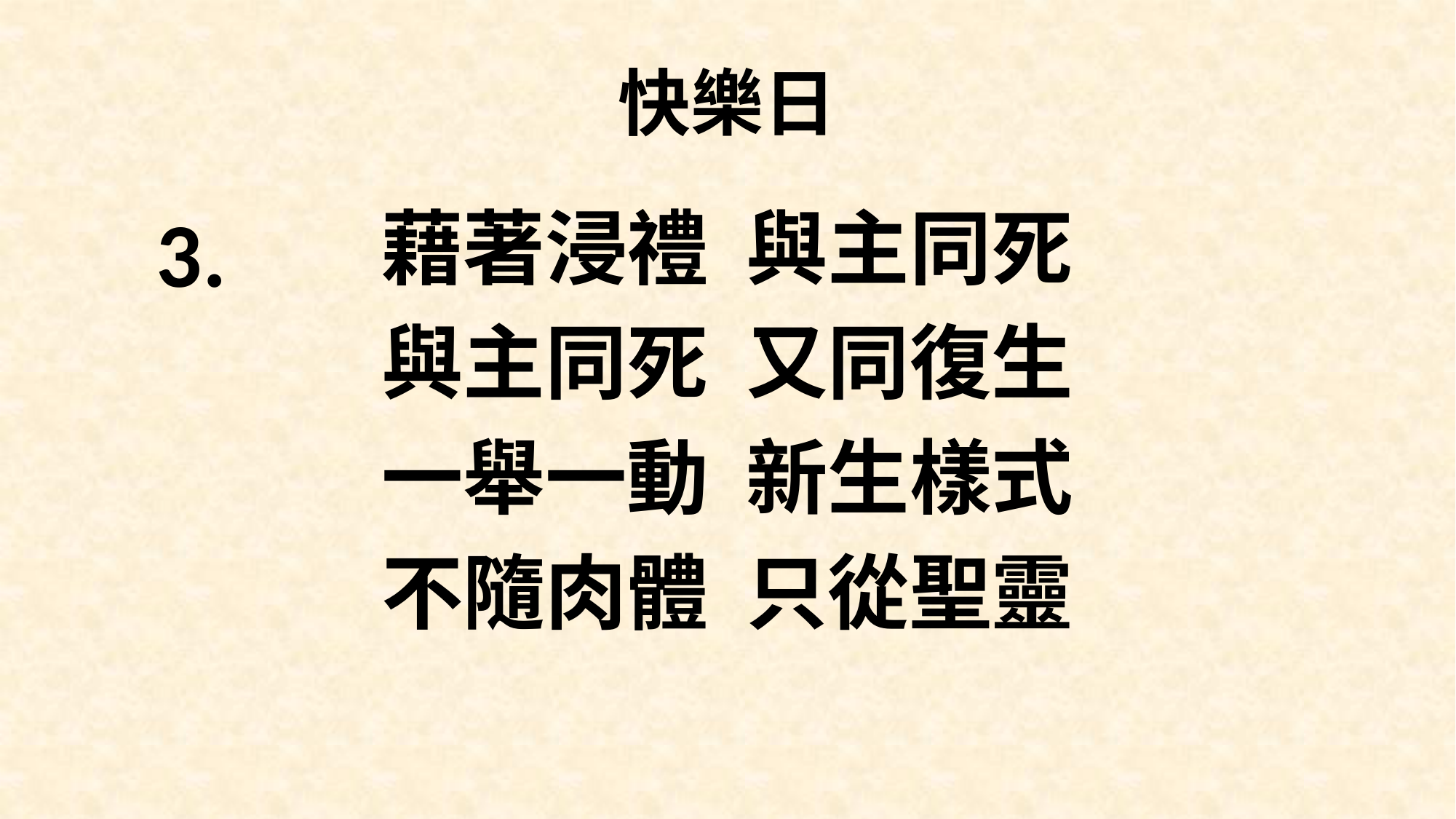

# 快樂日
藉著浸禮  與主同死
與主同死  又同復生
一舉一動  新生樣式
不隨肉體  只從聖靈
3.